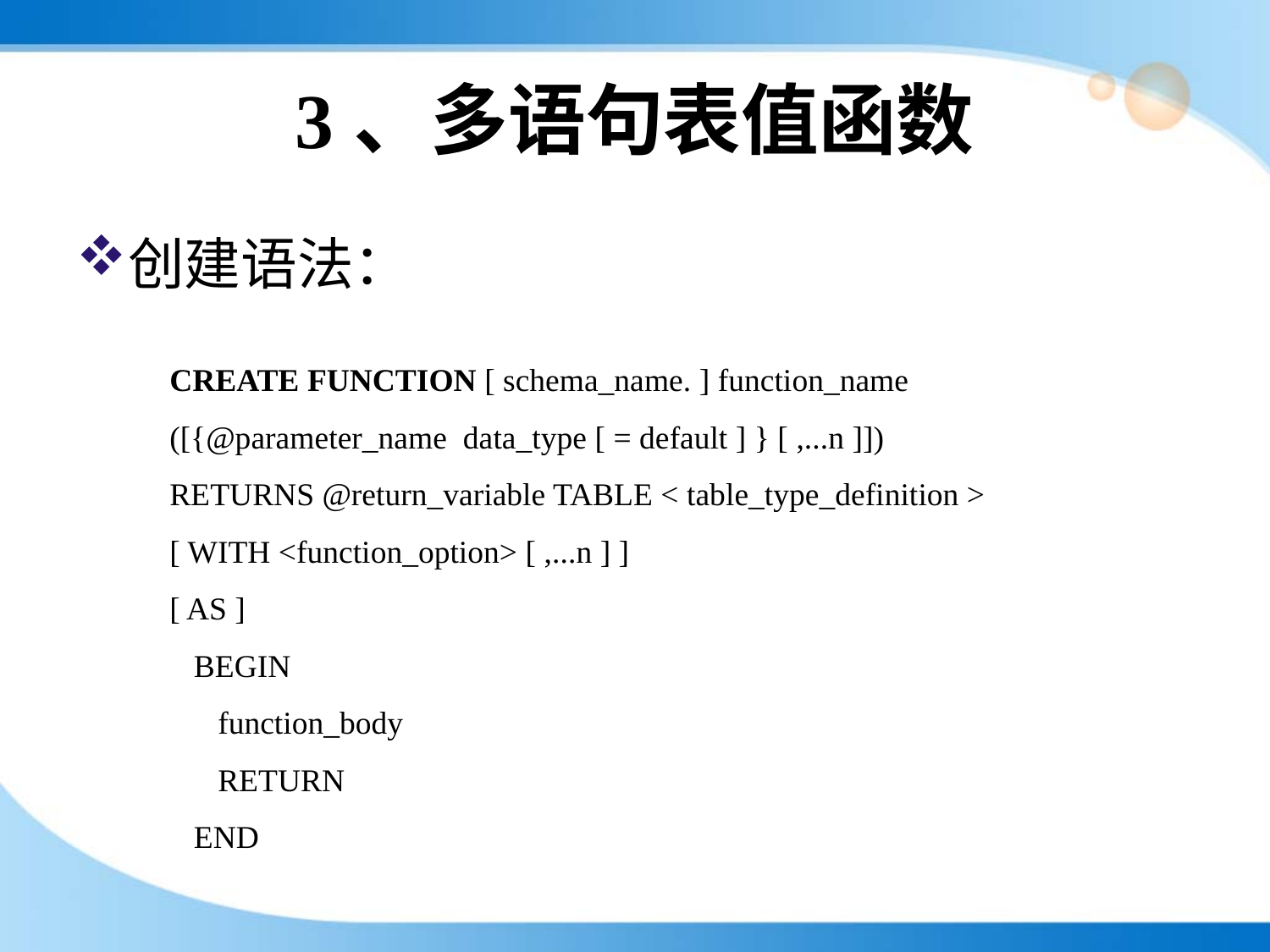

# 3、多语句表值函数
创建语法：
CREATE FUNCTION [ schema_name. ] function_name
([{@parameter_name  data_type [ = default ] } [ ,...n ]])
RETURNS @return_variable TABLE < table_type_definition >
[ WITH <function_option> [ ,...n ] ]
[ AS ]
   BEGIN
      function_body
      RETURN
   END